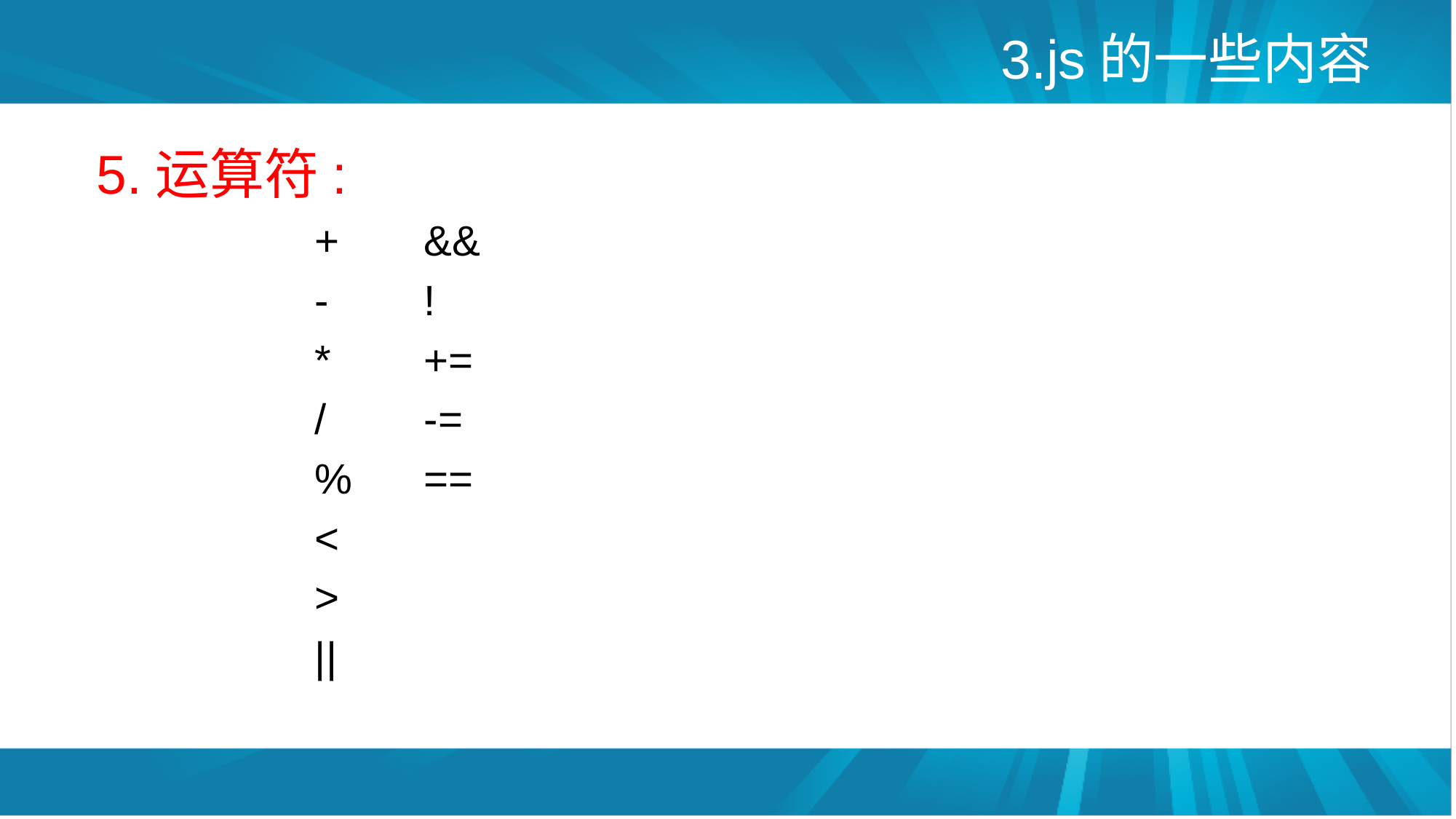

# 3.js的一些内容
5.运算符:
		+	&&
		-	!
		*	+=
		/	-=
		%	==
		<
		>
		||